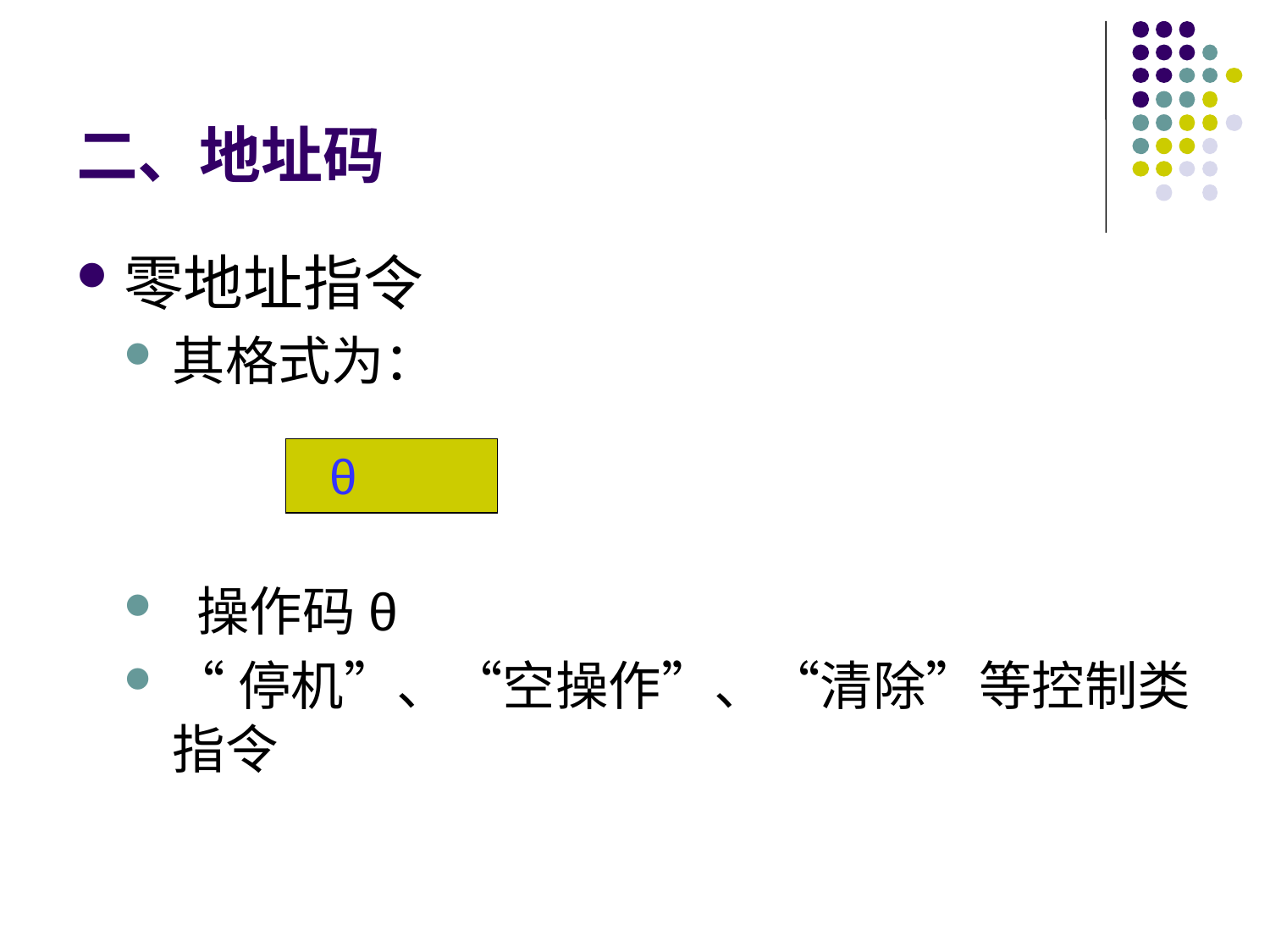

# 二、地址码
零地址指令
其格式为：

 操作码θ
“停机”、“空操作”、“清除”等控制类指令

θ
22